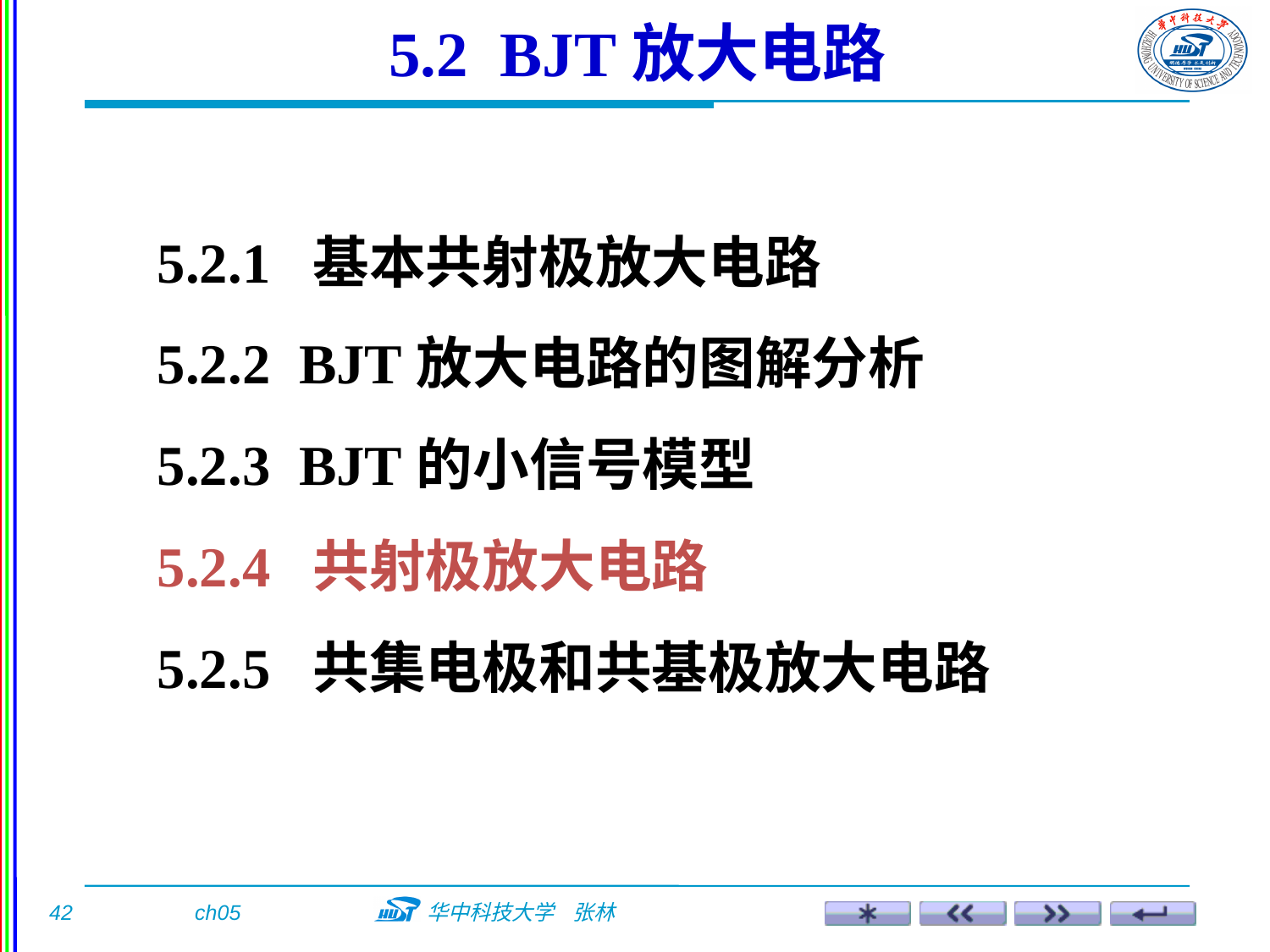

5.2  BJT放大电路
5.2.1  基本共射极放大电路
5.2.2  BJT放大电路的图解分析
5.2.3  BJT的小信号模型
5.2.4  共射极放大电路
5.2.5  共集电极和共基极放大电路